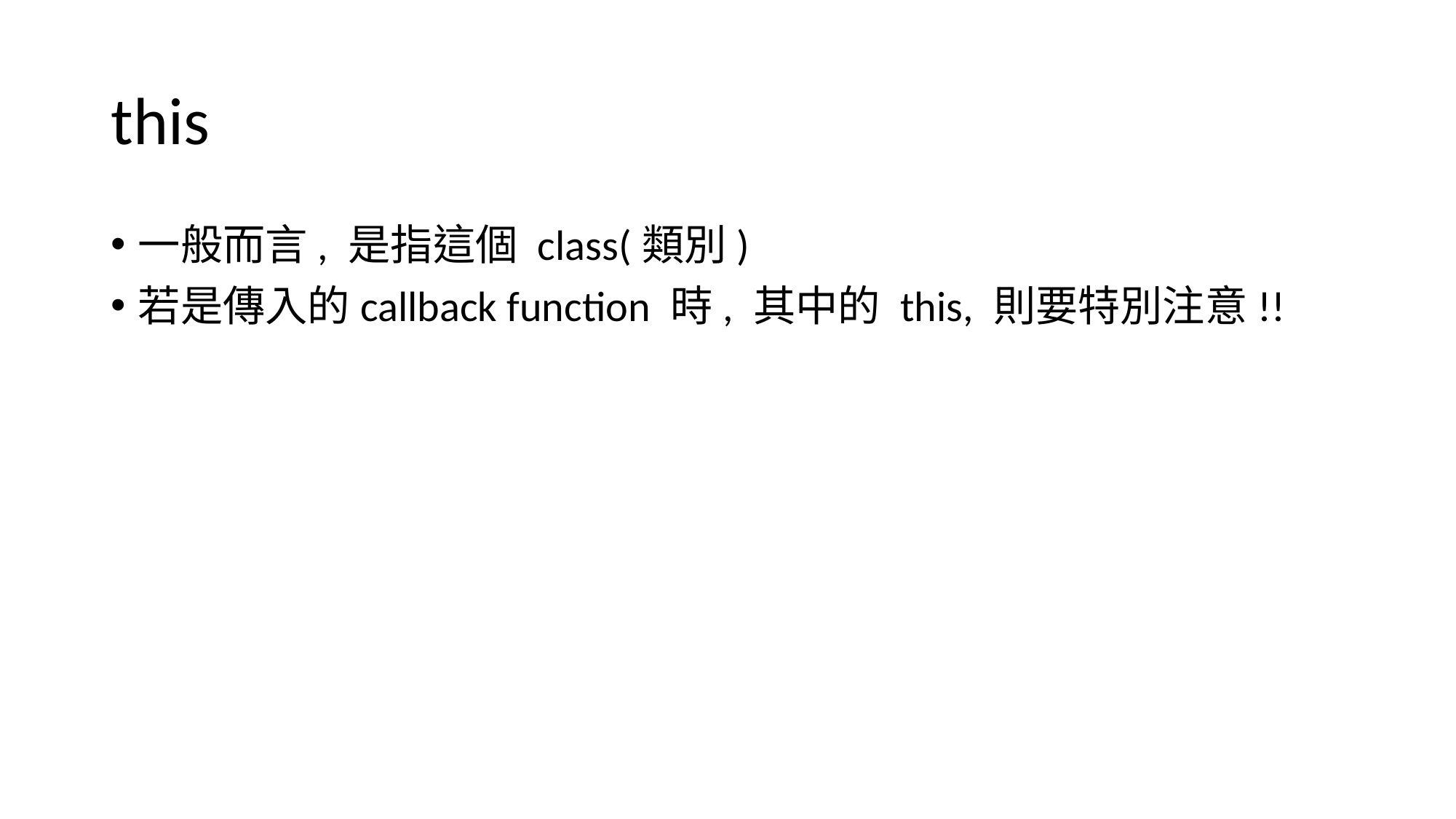

# this
一般而言, 是指這個 class(類別)
若是傳入的callback function 時, 其中的 this, 則要特別注意!!